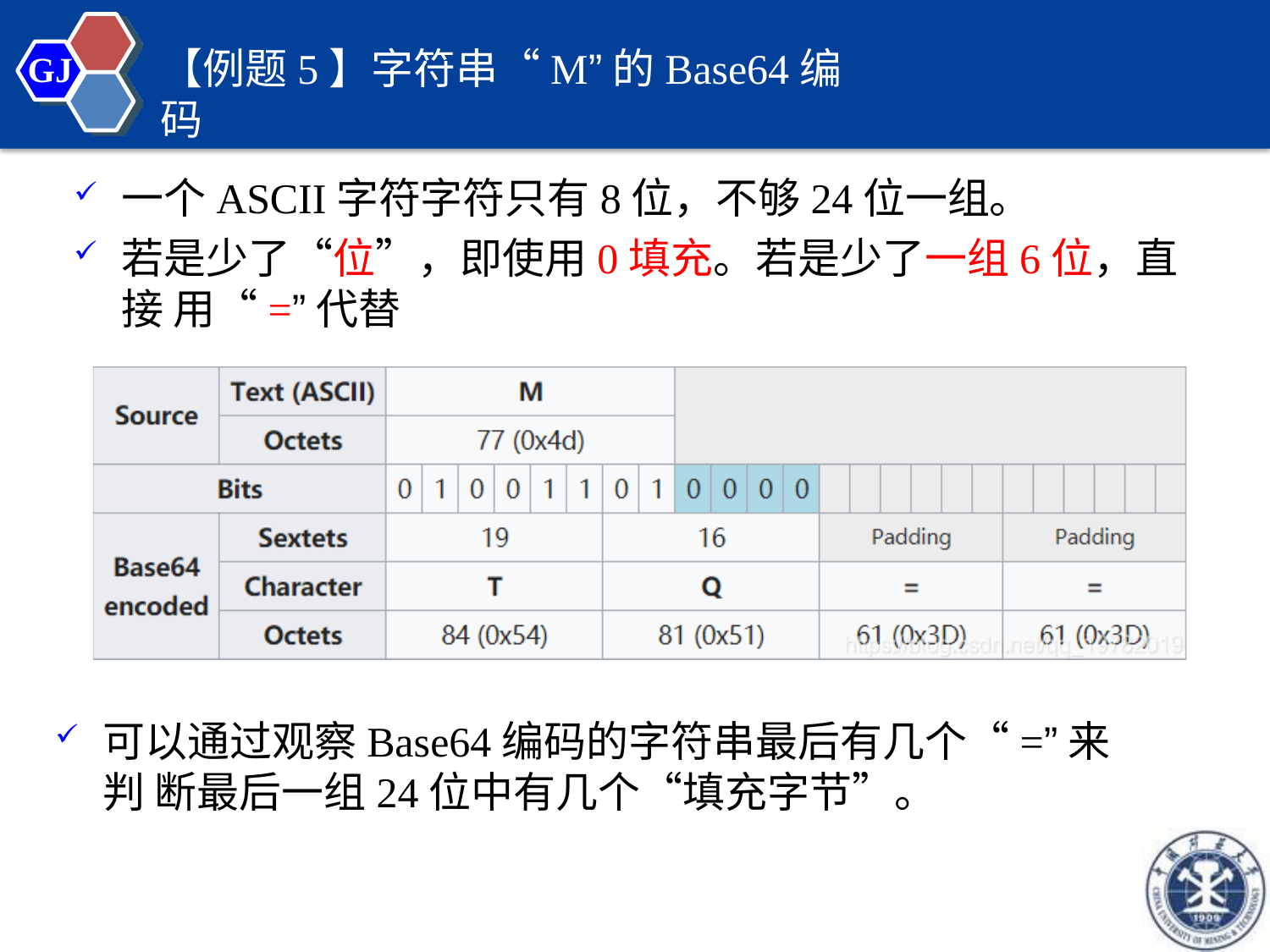

# 【例题5】字符串“M”的Base64编码
GJ
一个ASCII字符字符只有8位，不够24位一组。
若是少了“位”，即使用0填充。若是少了一组6位，直接 用“=”代替

可以通过观察Base64编码的字符串最后有几个“=”来判 断最后一组24位中有几个“填充字节”。